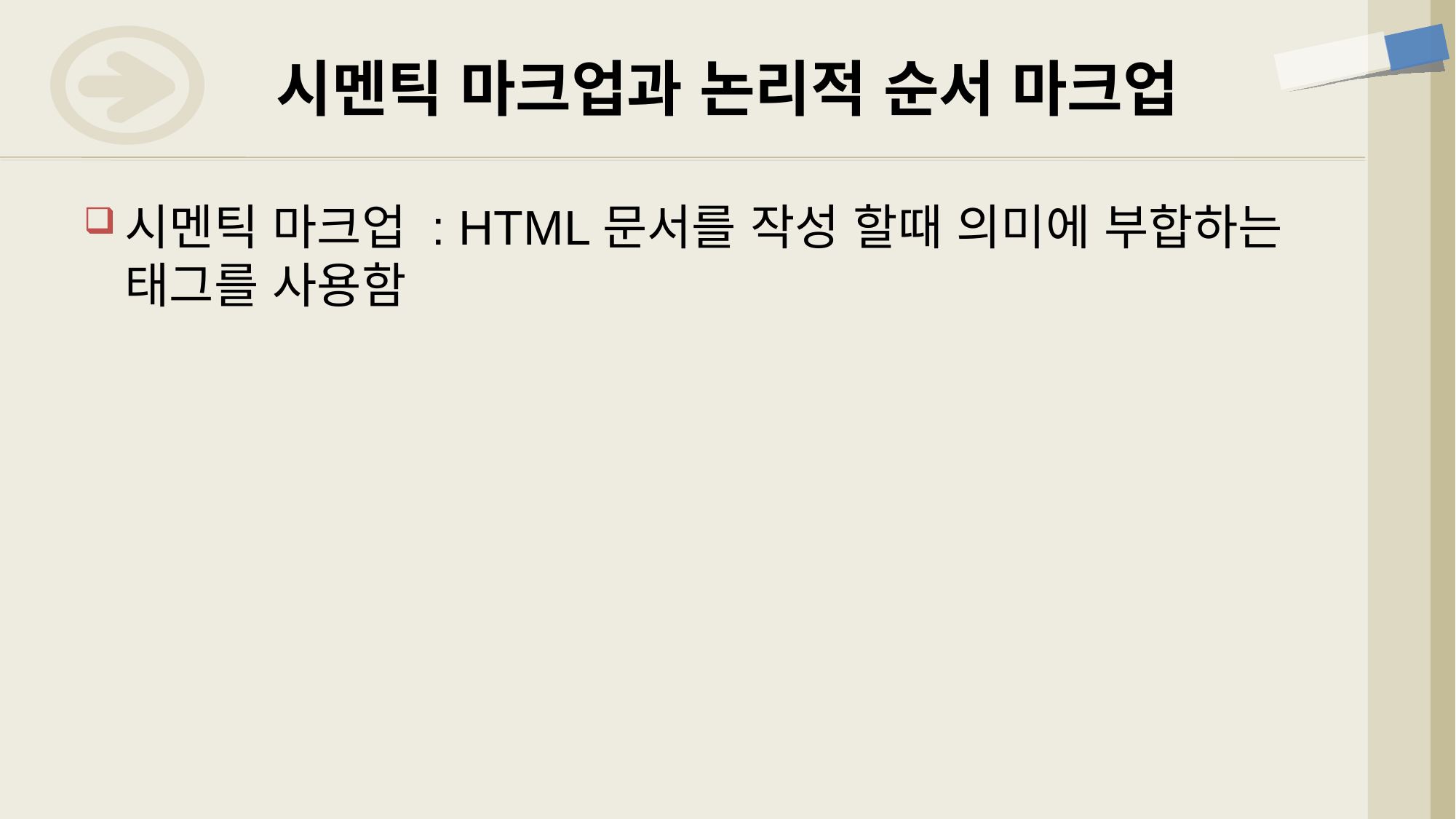

# 시멘틱 마크업과 논리적 순서 마크업
시멘틱 마크업 : HTML문서를 작성 할때 의미에 부합하는 태그를 사용함